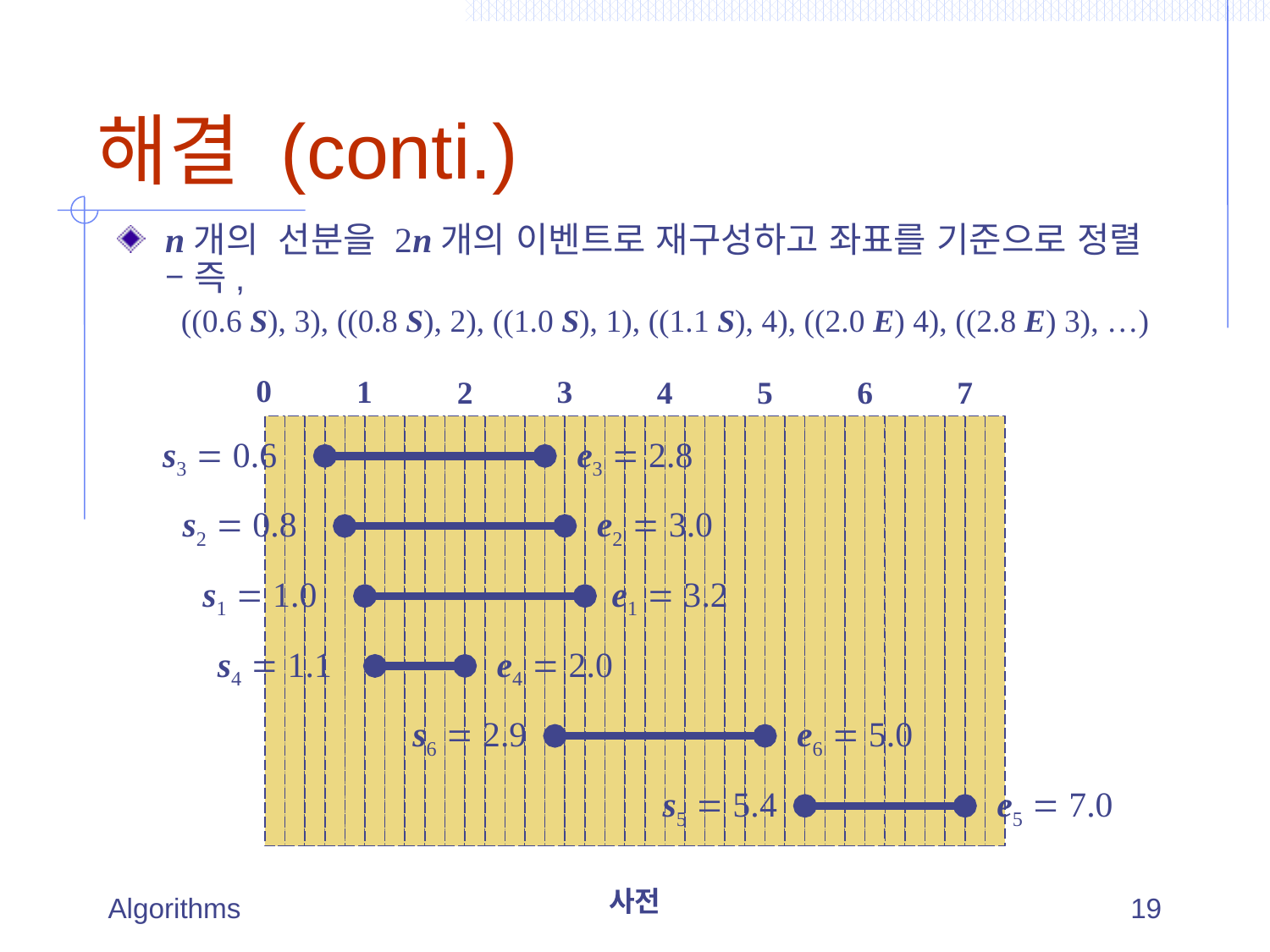

# 해결 (conti.)
n개의  선분을 2n개의 이벤트로 재구성하고 좌표를 기준으로 정렬 – 즉,
((0.6 S), 3), ((0.8 S), 2), ((1.0 S), 1), ((1.1 S), 4), ((2.0 E) 4), ((2.8 E) 3), …)
0
1
3
2
4
5
6
7

s3 = 0.6
e3 = 2.8
s2 = 0.8
e2 = 3.0
s1 = 1.0
e1 = 3.2
s4 = 1.1
e4 = 2.0
s6 = 2.9
e6 = 5.0
s5 = 5.4
e5 = 7.0
Algorithms
사전
19